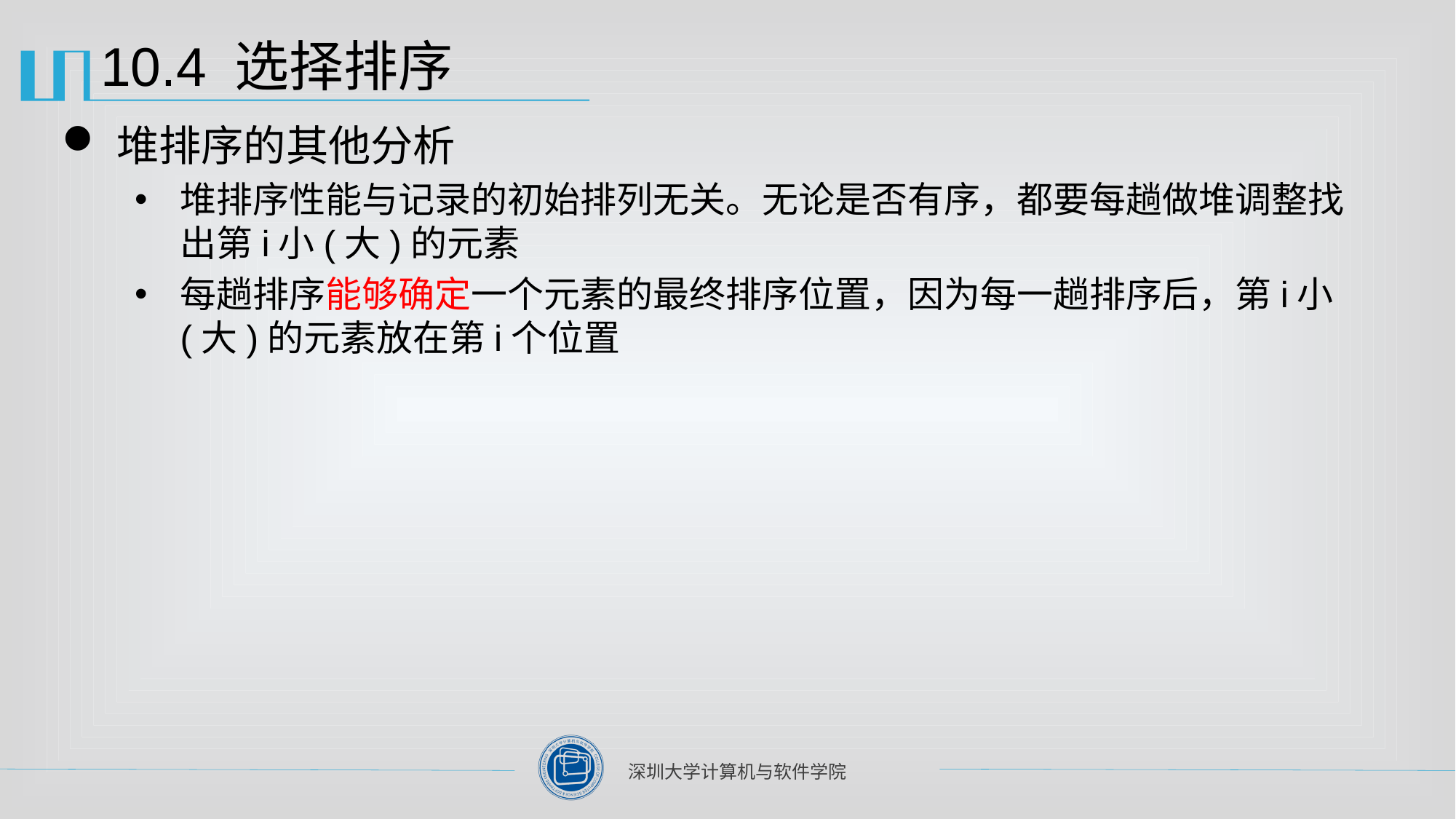

# 10.4 选择排序
堆排序的其他分析
堆排序性能与记录的初始排列无关。无论是否有序，都要每趟做堆调整找出第i小(大)的元素
每趟排序能够确定一个元素的最终排序位置，因为每一趟排序后，第i小(大)的元素放在第i个位置

77